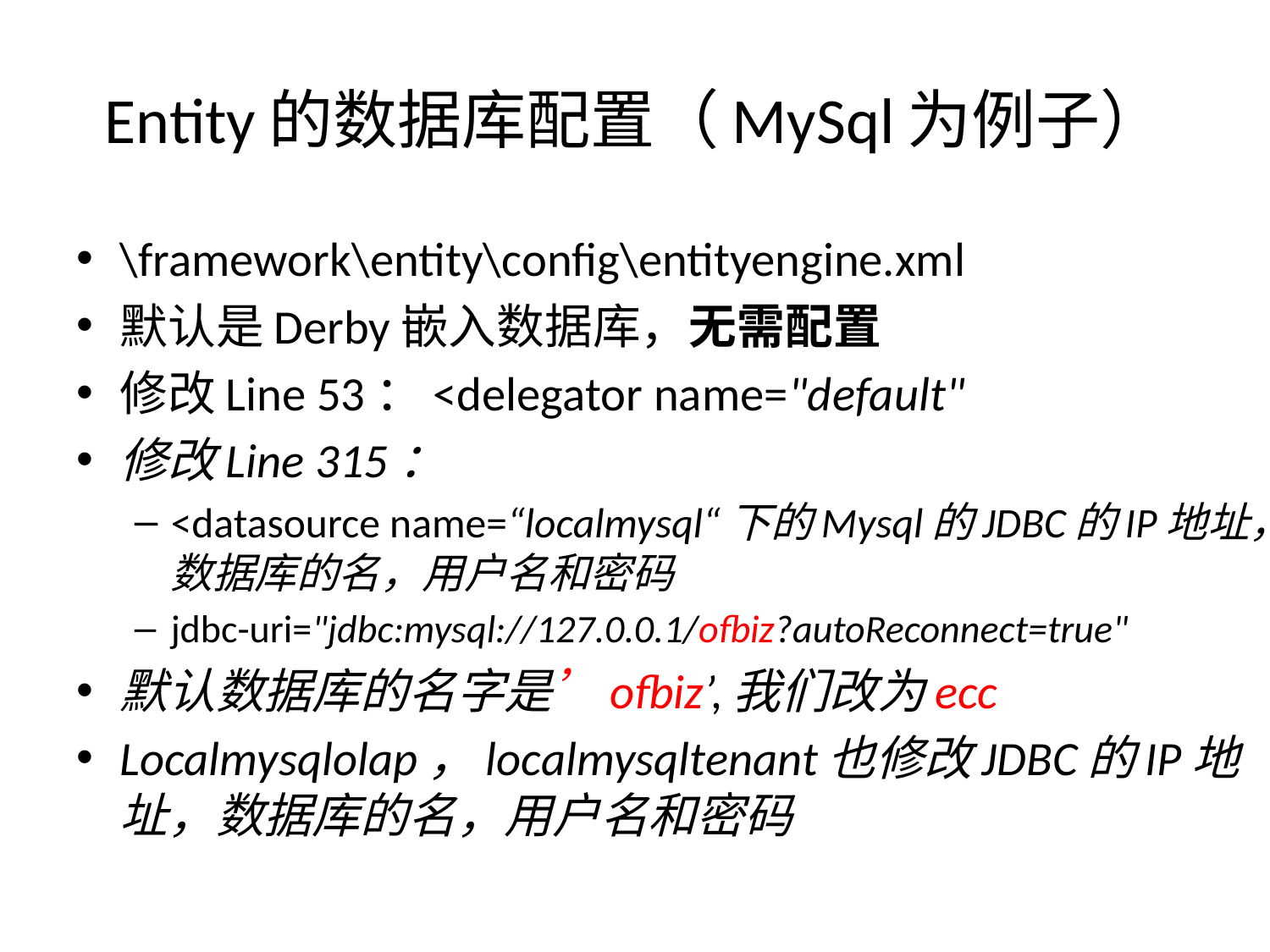

# Entity的数据库配置（MySql为例子）
\framework\entity\config\entityengine.xml
默认是Derby嵌入数据库，无需配置
修改Line 53：<delegator name="default"
修改Line 315：
<datasource name=“localmysql“下的Mysql的JDBC的IP地址，数据库的名，用户名和密码
jdbc-uri="jdbc:mysql://127.0.0.1/ofbiz?autoReconnect=true"
默认数据库的名字是’ofbiz’,我们改为ecc
Localmysqlolap，localmysqltenant也修改JDBC的IP地址，数据库的名，用户名和密码